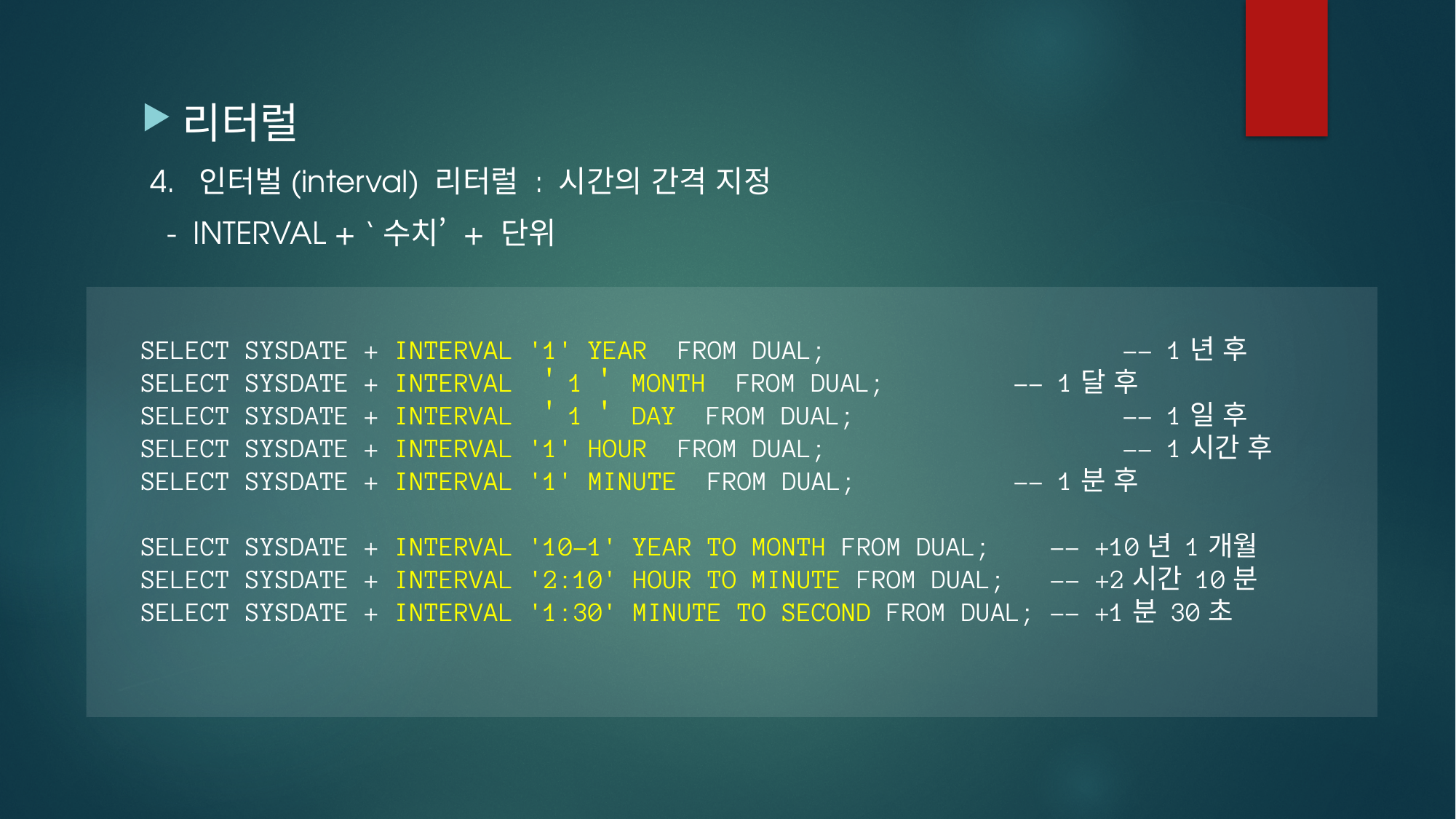

리터럴
 4.  인터벌(interval) 리터럴 : 시간의 간격 지정
   -  INTERVAL + ‘수치’ + 단위

SELECT SYSDATE + INTERVAL '1' YEAR  FROM DUAL;			-- 1년 후
SELECT SYSDATE + INTERVAL ＇1＇ MONTH  FROM DUAL;		-- 1달 후
SELECT SYSDATE + INTERVAL ＇1＇ DAY  FROM DUAL;			-- 1일 후
SELECT SYSDATE + INTERVAL '1' HOUR  FROM DUAL;			-- 1시간 후
SELECT SYSDATE + INTERVAL '1' MINUTE  FROM DUAL;		-- 1분 후

SELECT SYSDATE + INTERVAL '10-1' YEAR TO MONTH FROM DUAL;    -- +10년 1개월
SELECT SYSDATE + INTERVAL '2:10' HOUR TO MINUTE FROM DUAL;   -- +2시간 10분
SELECT SYSDATE + INTERVAL '1:30' MINUTE TO SECOND FROM DUAL; -- +1분 30초